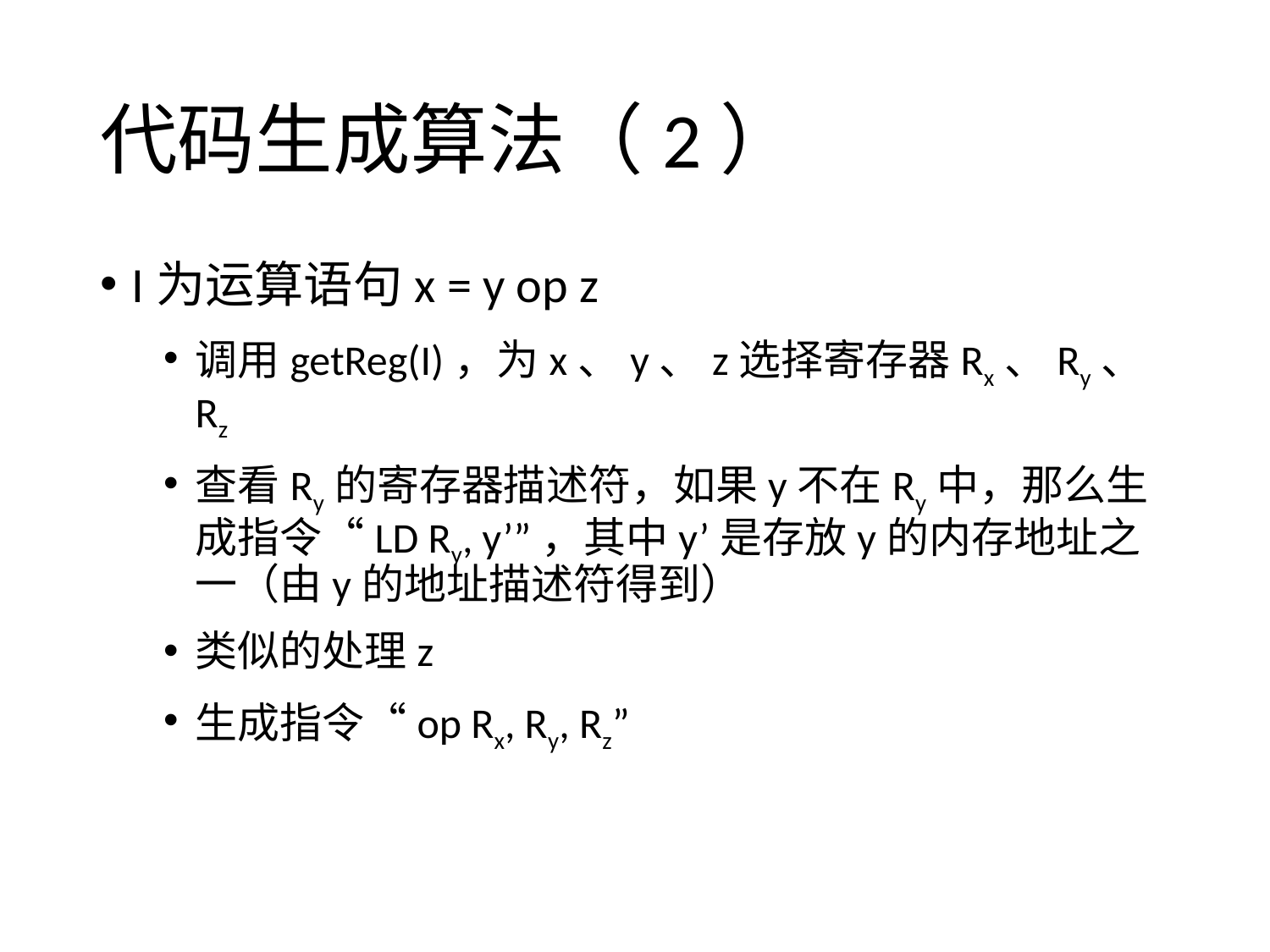

# 代码生成算法（2）
I为运算语句x = y op z
调用getReg(I)，为x、y、z选择寄存器Rx、Ry、Rz
查看Ry的寄存器描述符，如果y不在Ry中，那么生成指令“LD Ry, y’”，其中y’是存放y的内存地址之一（由y的地址描述符得到）
类似的处理z
生成指令“op Rx, Ry, Rz”